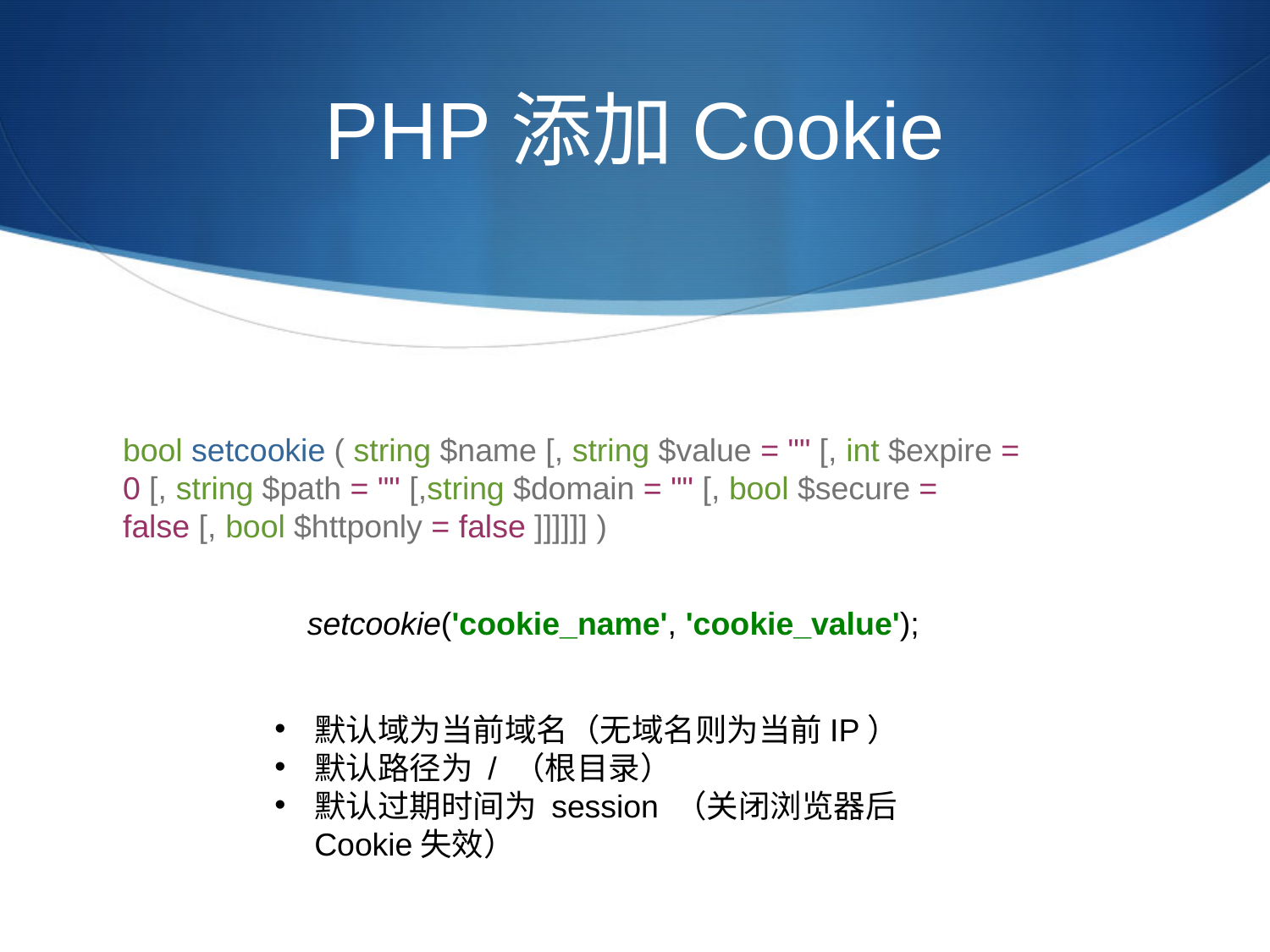

# PHP添加Cookie
bool setcookie ( string $name [, string $value = "" [, int $expire = 0 [, string $path = "" [,string $domain = "" [, bool $secure = false [, bool $httponly = false ]]]]]] )
setcookie('cookie_name', 'cookie_value');
默认域为当前域名（无域名则为当前IP）
默认路径为 / （根目录）
默认过期时间为 session （关闭浏览器后Cookie失效）